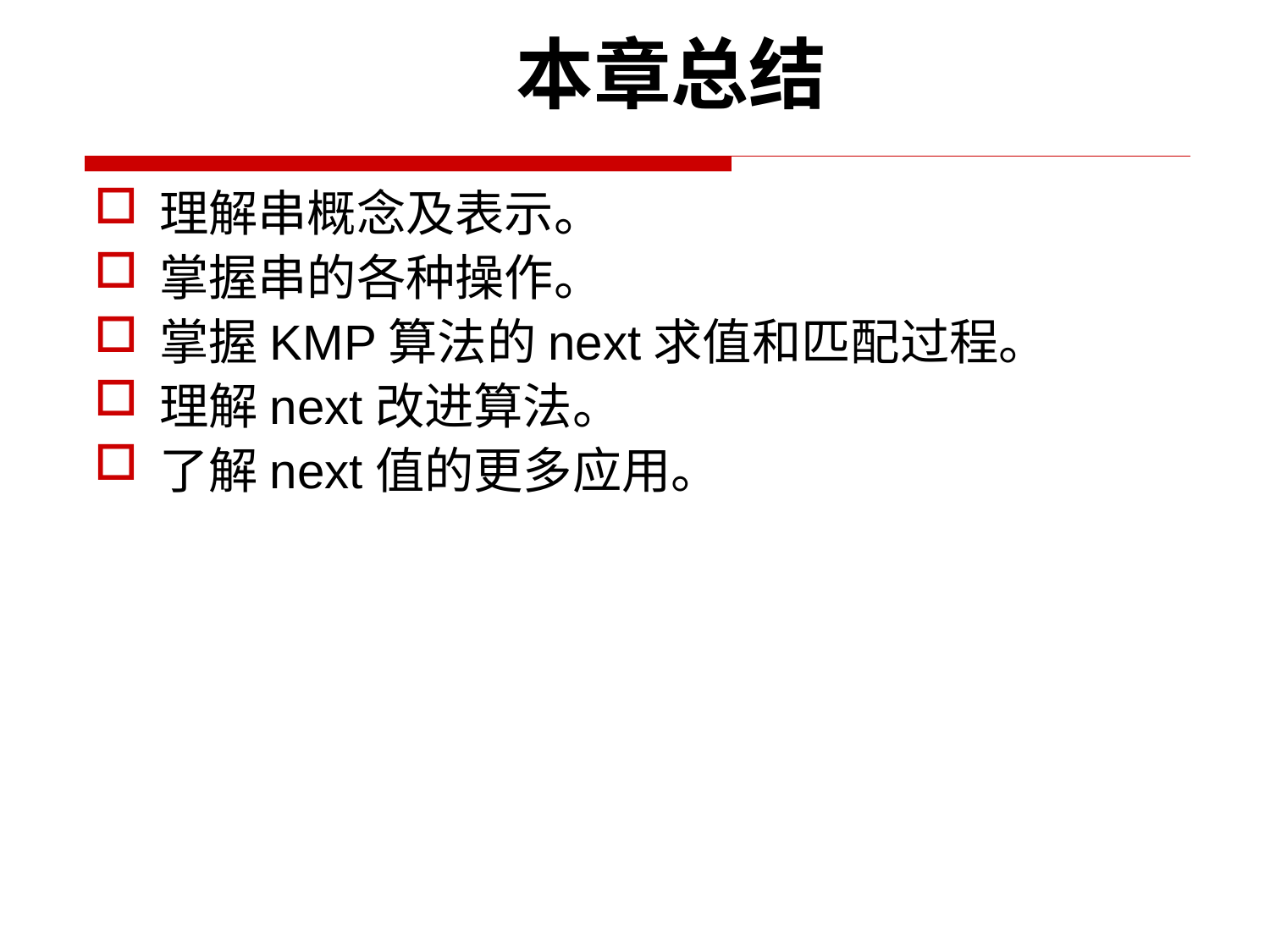

本章总结

理解串概念及表示。
掌握串的各种操作。
掌握KMP算法的next求值和匹配过程。
理解next改进算法。
了解next值的更多应用。